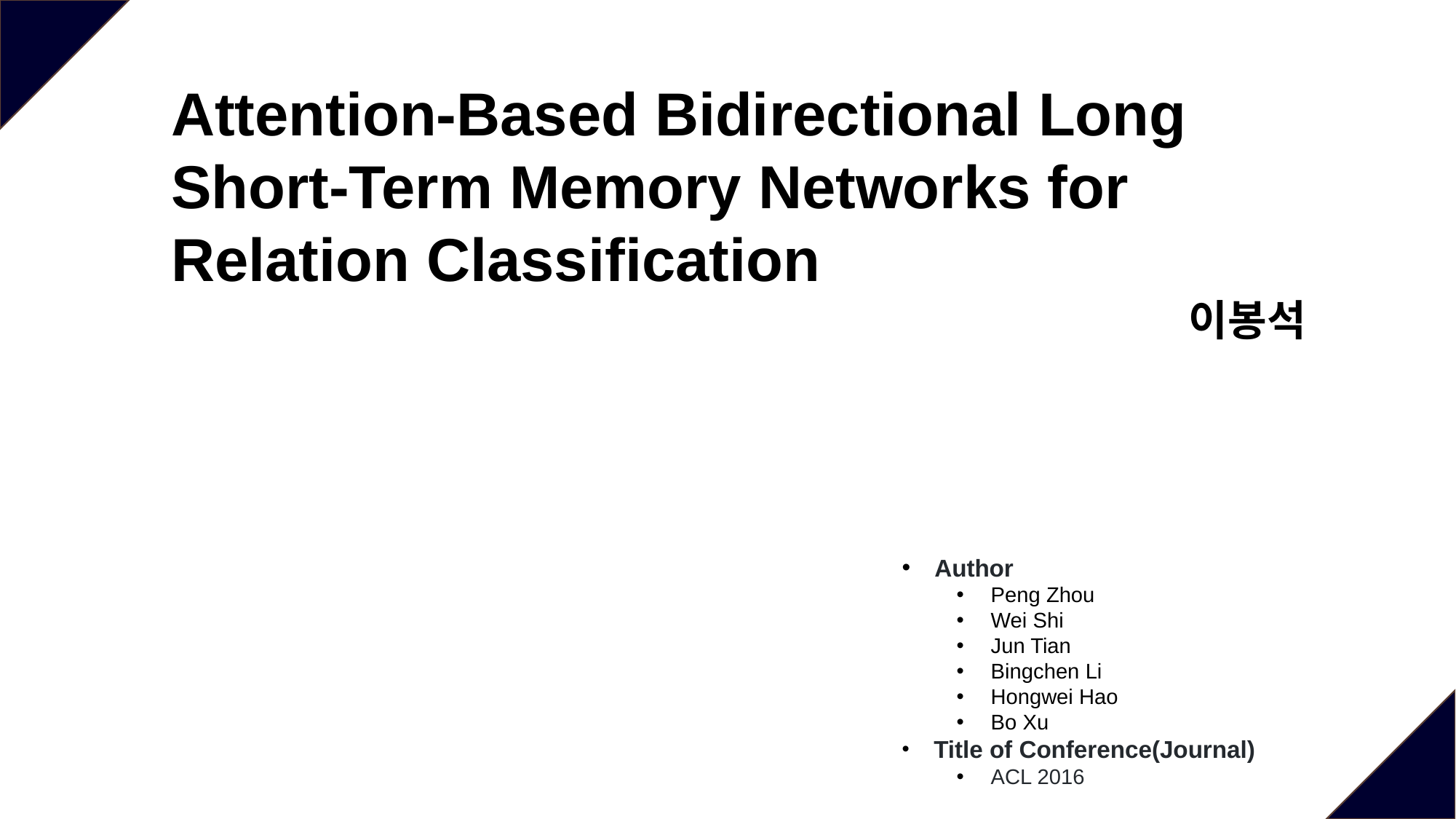

Attention-Based Bidirectional Long Short-Term Memory Networks for Relation Classification
이봉석
 Author
Peng Zhou
Wei Shi
Jun Tian
Bingchen Li
Hongwei Hao
Bo Xu
 Title of Conference(Journal)
ACL 2016